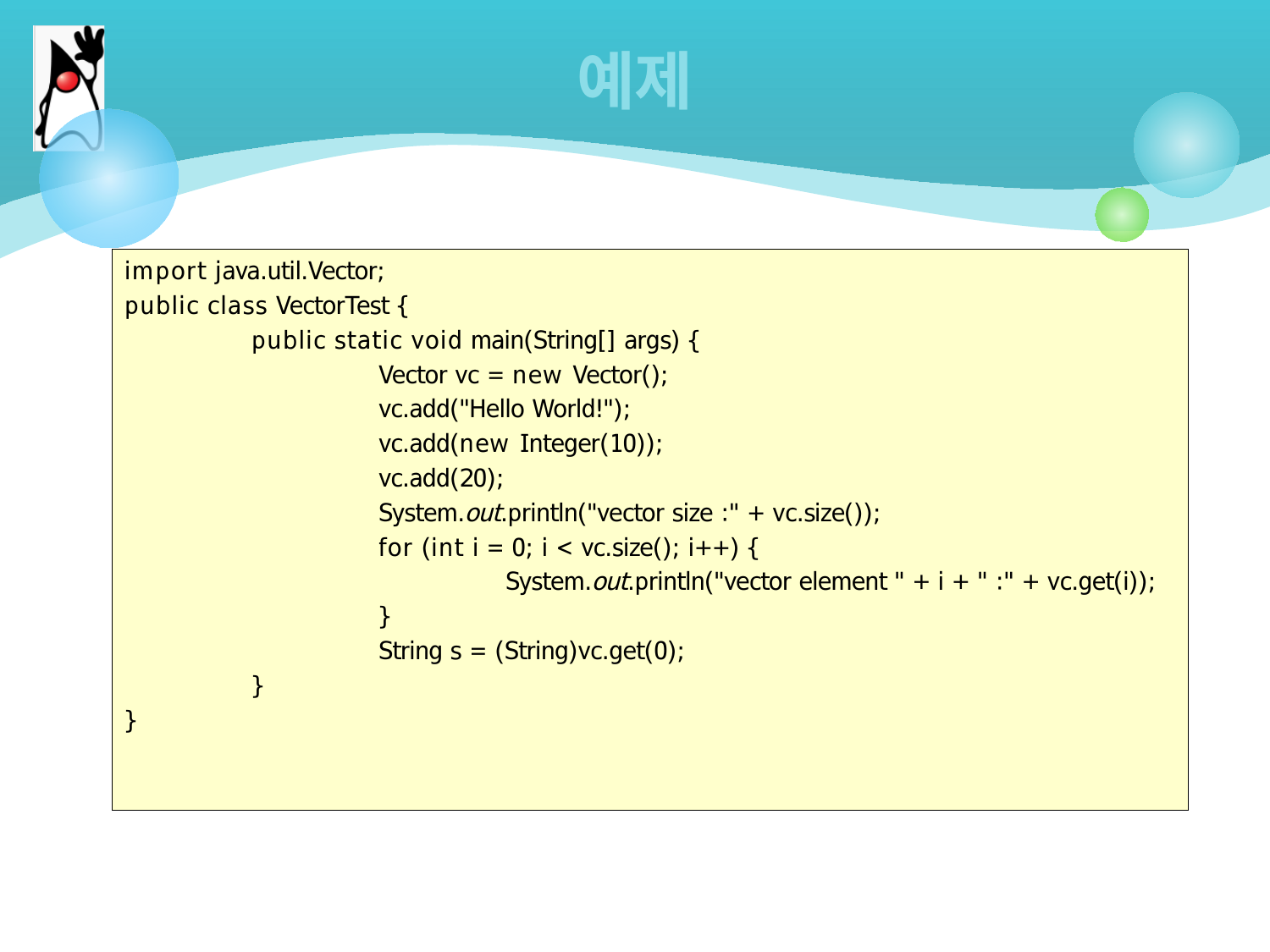

# 예제
import java.util.Vector;
public class VectorTest {
	public static void main(String[] args) {
		Vector vc = new Vector();
		vc.add("Hello World!");
		vc.add(new Integer(10));
		vc.add(20);
		System.out.println("vector size :" + vc.size());
		for (int i = 0; i < vc.size(); i++) {
			System.out.println("vector element " + i + " :" + vc.get(i));
		}
		String s = (String)vc.get(0);
	}
}